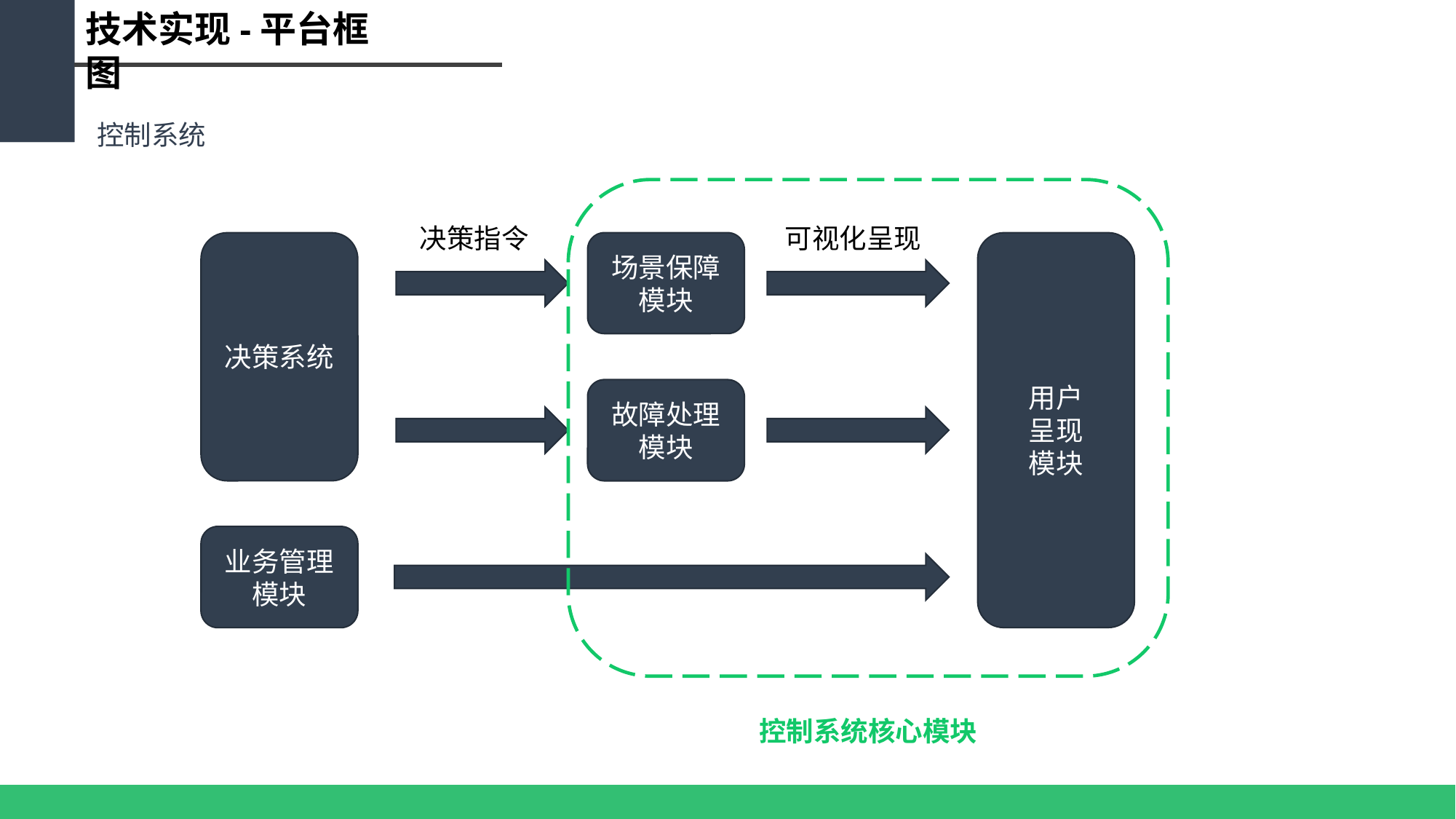

技术实现-平台框图
控制系统

决策指令

可视化呈现
决策系统
场景保障模块
用户
呈现
模块

故障处理
模块

业务管理
模块

控制系统核心模块